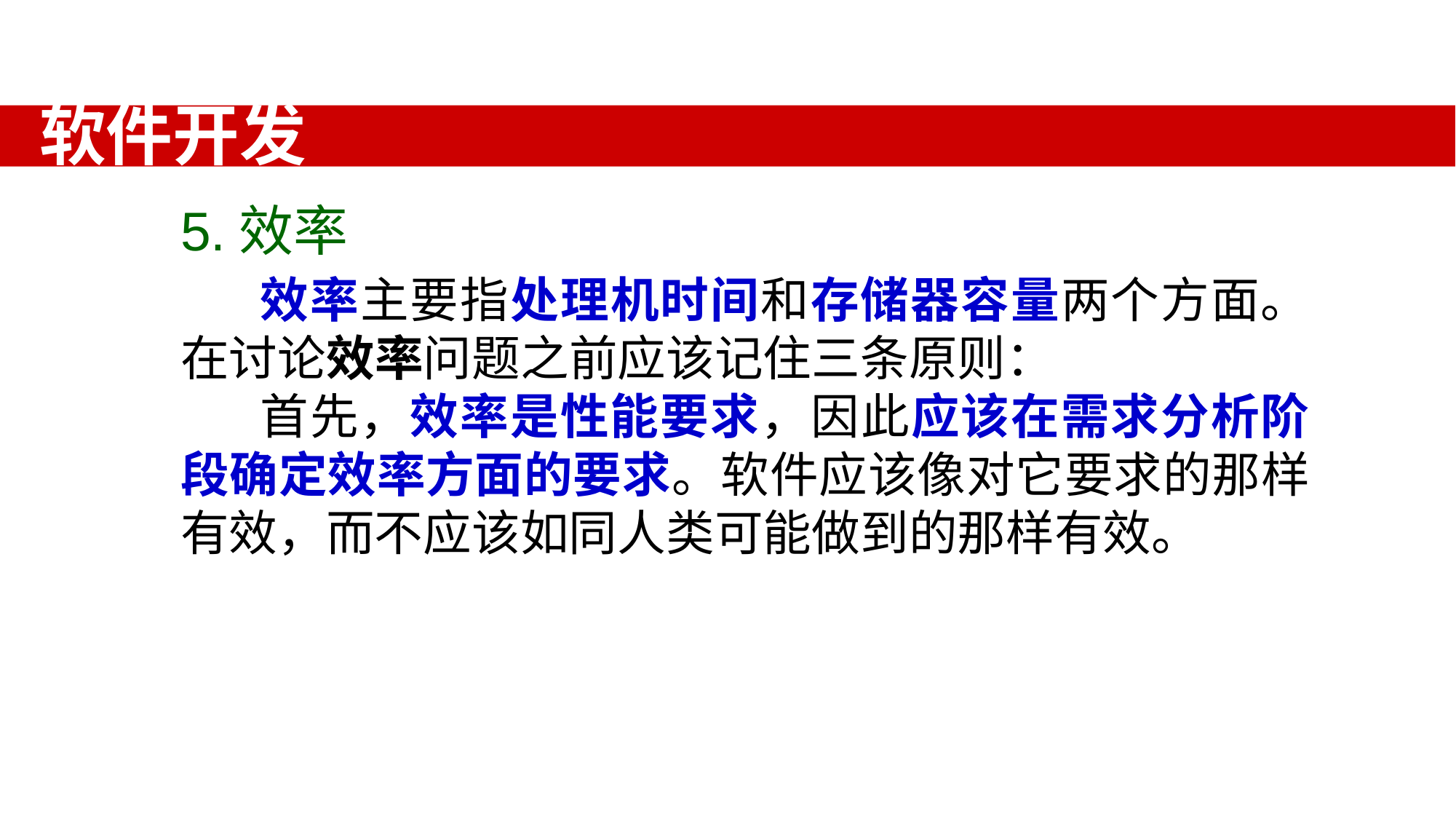

软件开发

5.效率
效率主要指处理机时间和存储器容量两个方面。在讨论效率问题之前应该记住三条原则：
首先，效率是性能要求，因此应该在需求分析阶段确定效率方面的要求。软件应该像对它要求的那样有效，而不应该如同人类可能做到的那样有效。